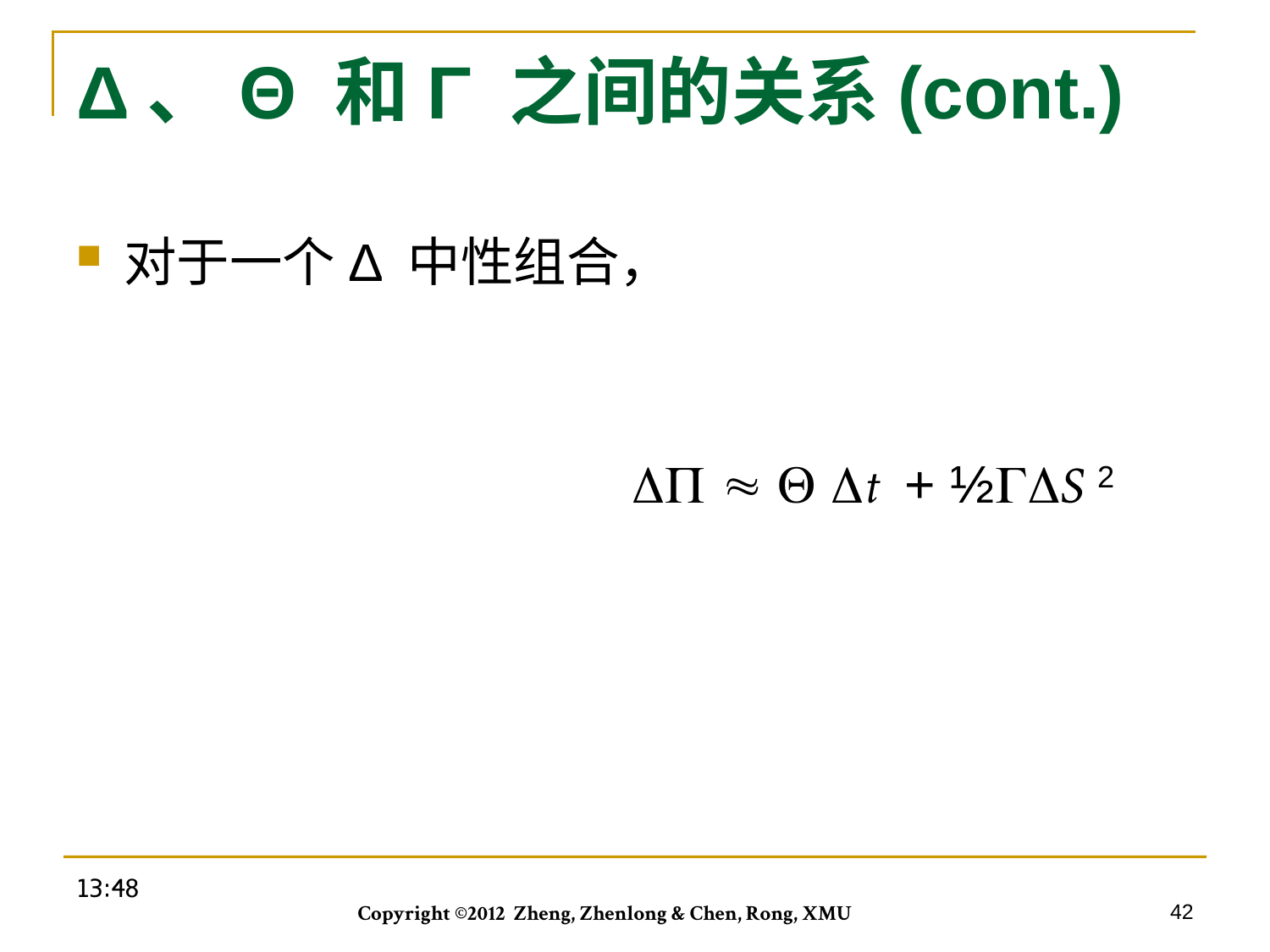

# Δ、Θ 和Γ 之间的关系(cont.)
对于一个Δ 中性组合，

                     ΔΠ ≈ Θ Δt  + ½ΓΔS 2
13:48
42
Copyright ©2012  Zheng, Zhenlong & Chen, Rong, XMU